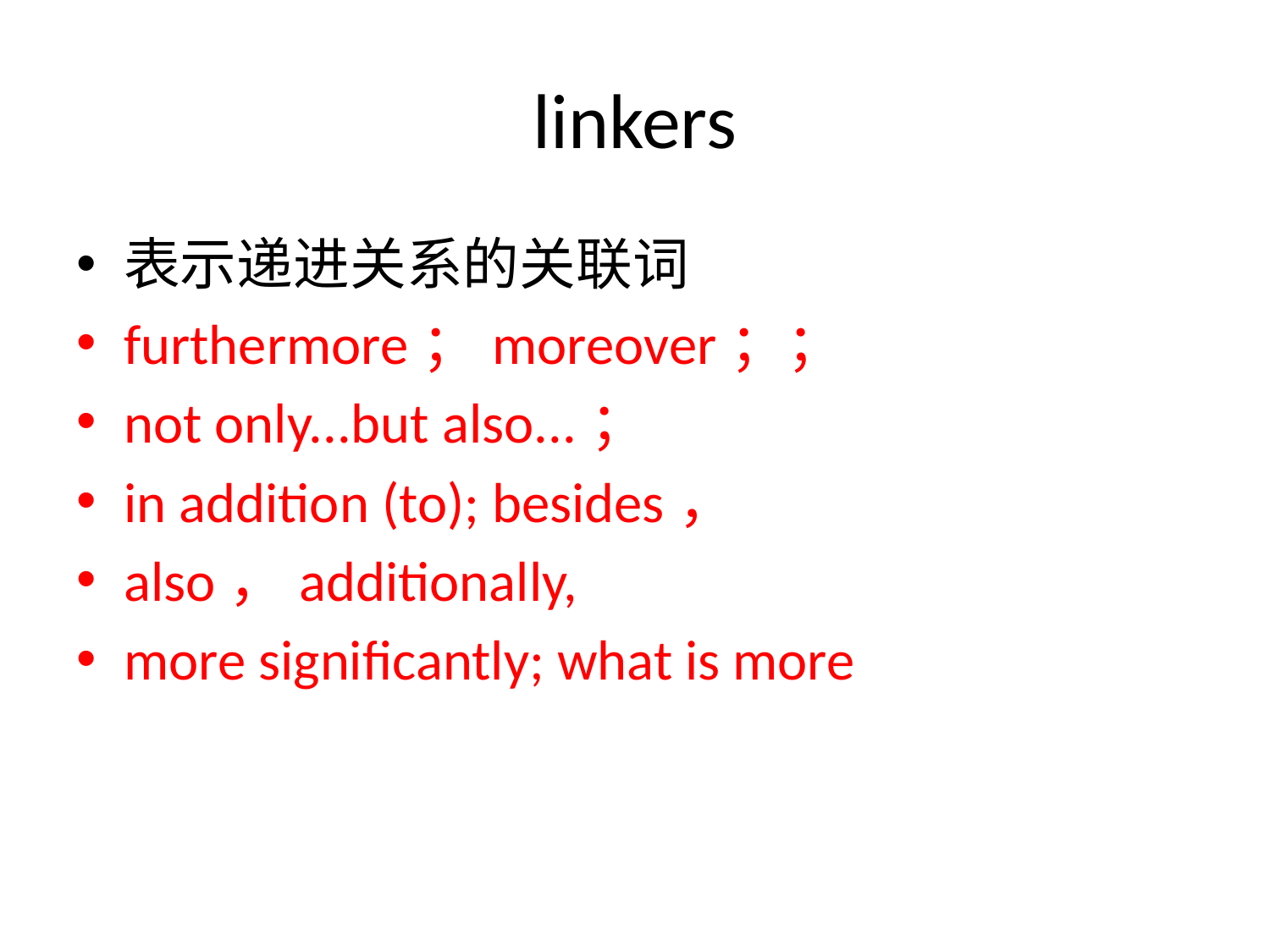

# linkers
表示递进关系的关联词
furthermore；moreover；；
not only...but also...；
in addition (to); besides，
also，additionally,
more significantly; what is more